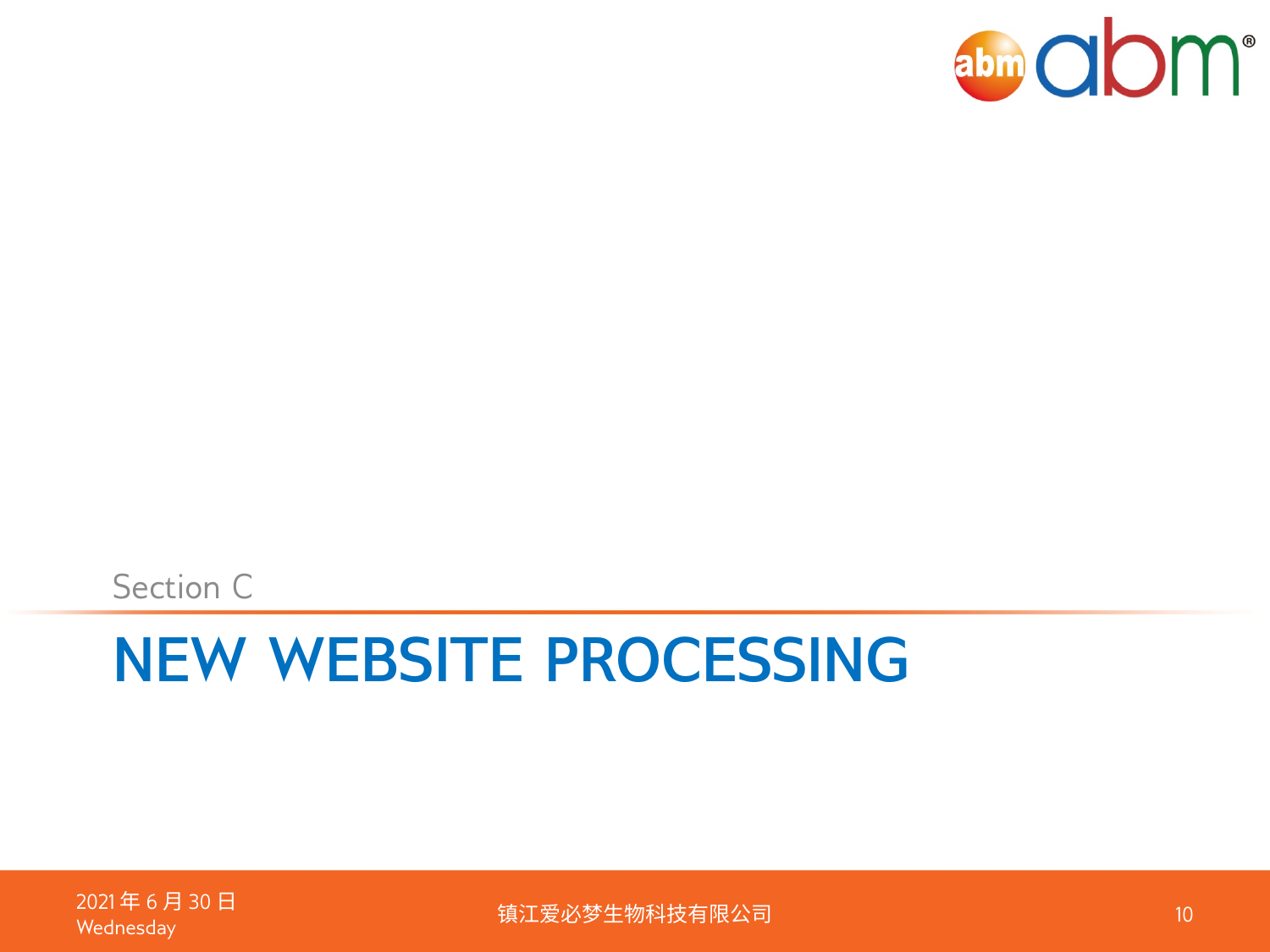

Section C
# New website processing
2021年6月30日 Wednesday
镇江爱必梦生物科技有限公司
10